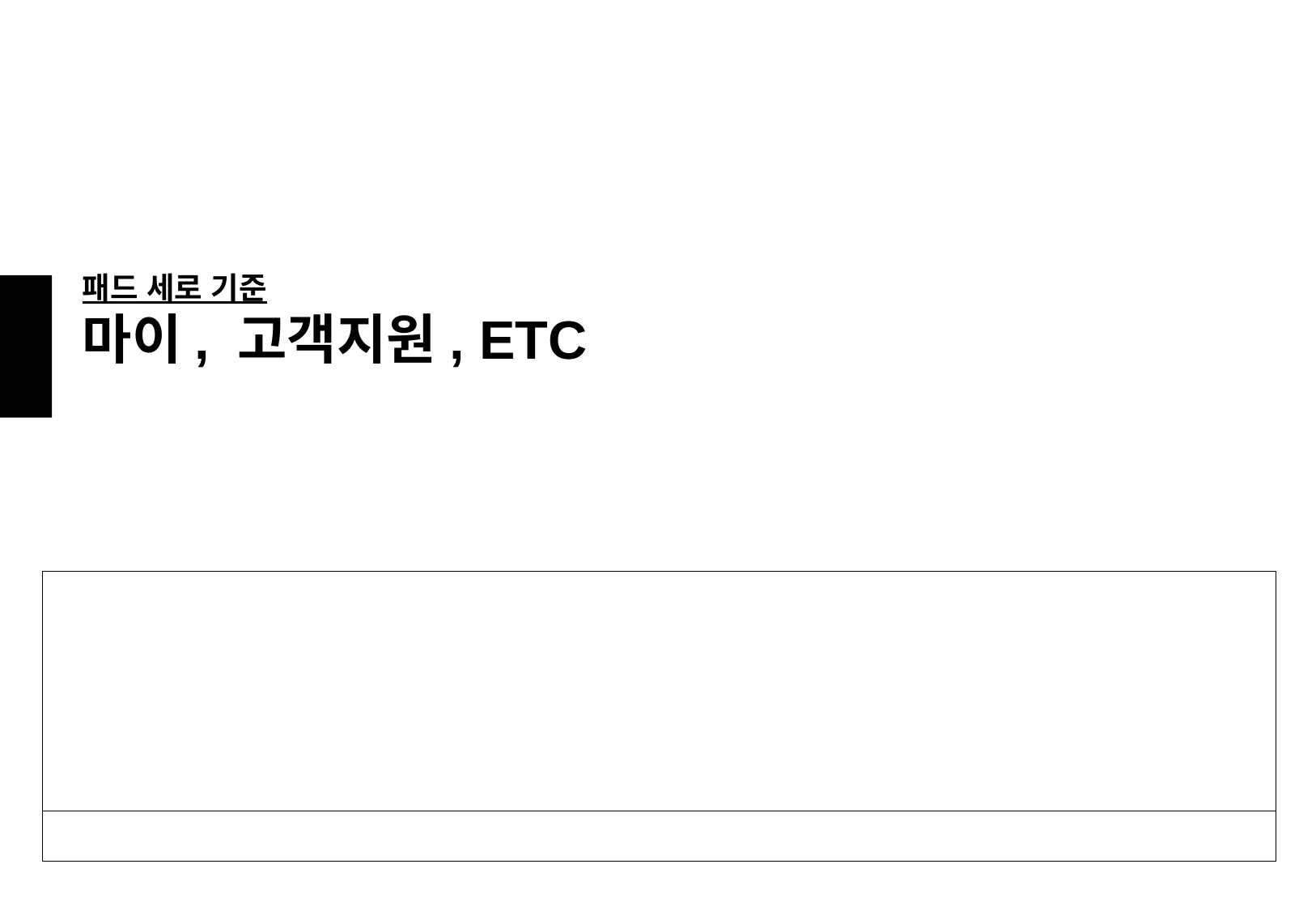

# 패드 세로 기준 마이, 고객지원, ETC